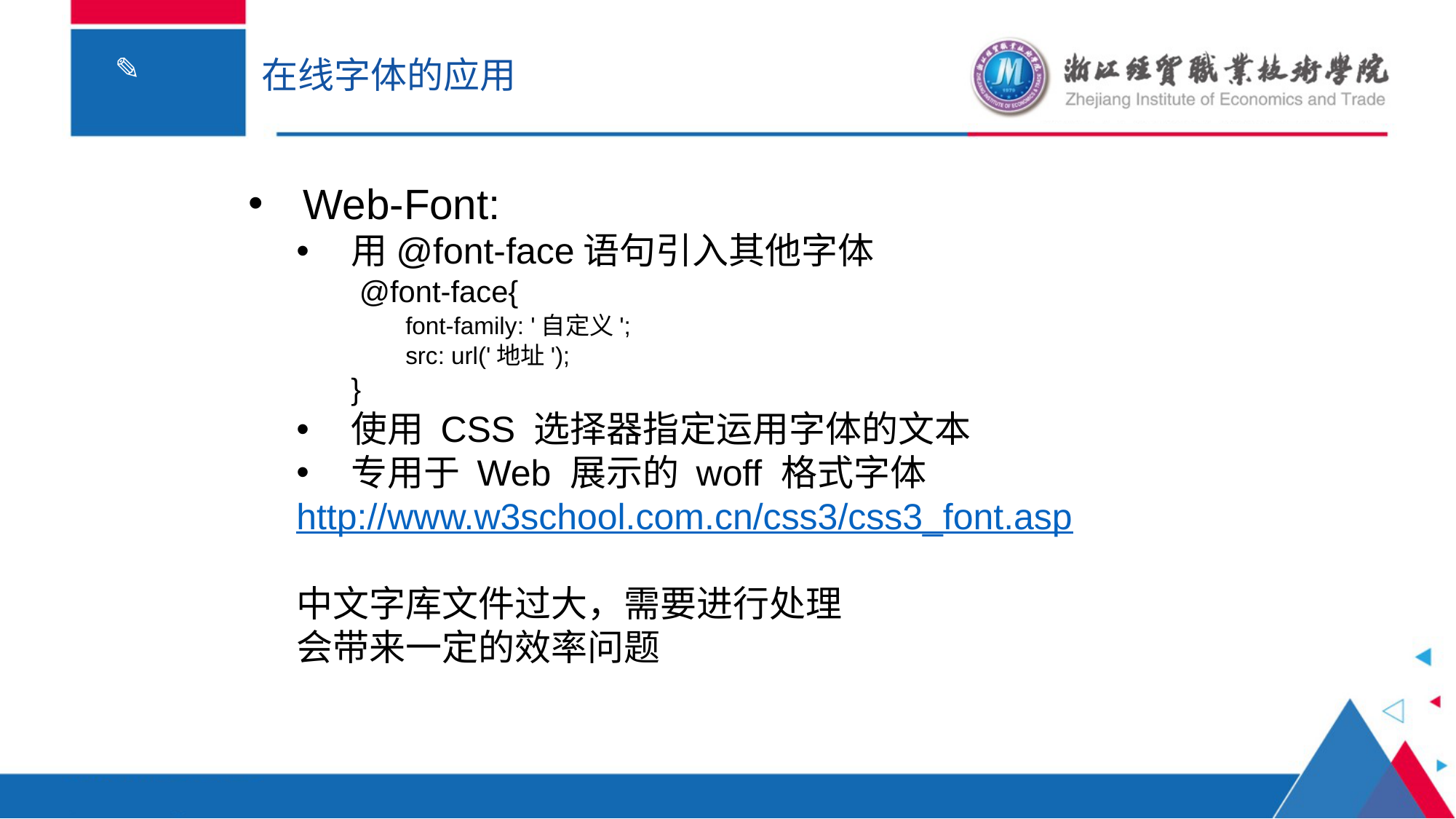

# 在线字体的应用
Web-Font:
用@font-face语句引入其他字体
 @font-face{
font-family: '自定义';
src: url('地址');
}
使用 CSS 选择器指定运用字体的文本
专用于 Web 展示的 woff 格式字体
http://www.w3school.com.cn/css3/css3_font.asp

中文字库文件过大，需要进行处理
会带来一定的效率问题